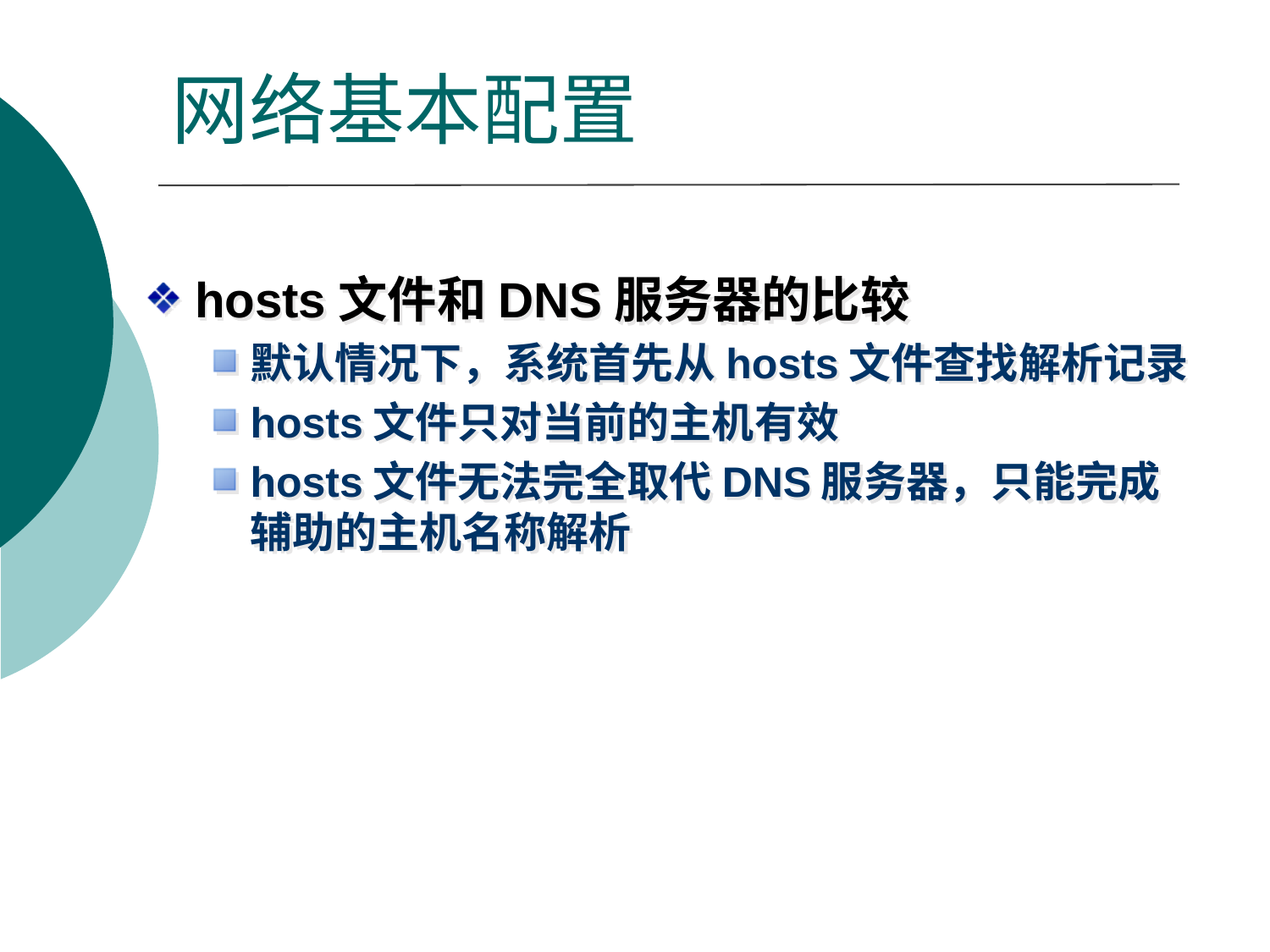

# 网络基本配置
hosts文件和DNS服务器的比较
默认情况下，系统首先从hosts文件查找解析记录
hosts文件只对当前的主机有效
hosts文件无法完全取代DNS服务器，只能完成辅助的主机名称解析